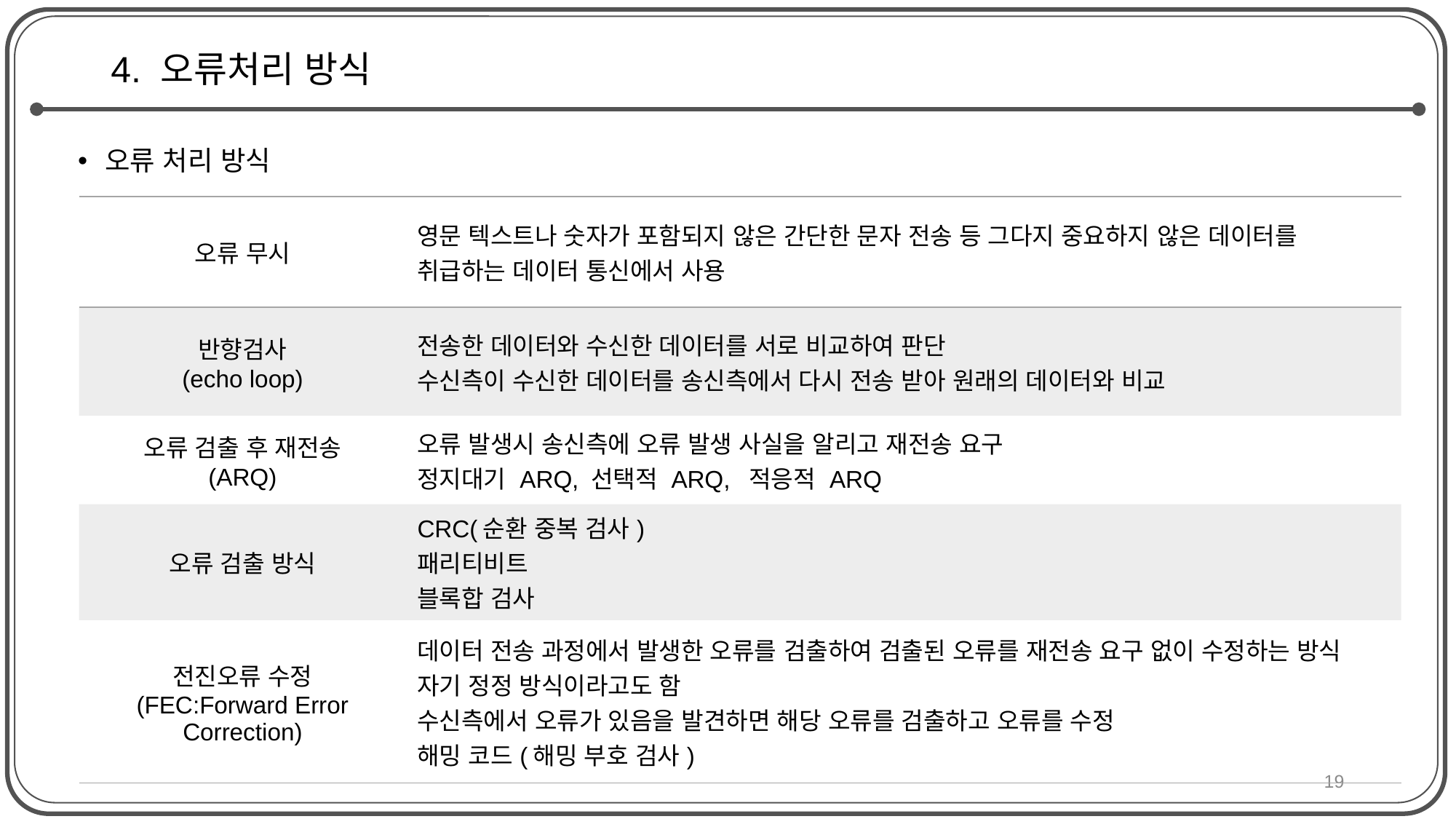

# 4. 오류처리 방식
오류 처리 방식

| 오류 무시 | 영문 텍스트나 숫자가 포함되지 않은 간단한 문자 전송 등 그다지 중요하지 않은 데이터를 취급하는 데이터 통신에서 사용 |
| --- | --- |
| 반향검사 (echo loop) | 전송한 데이터와 수신한 데이터를 서로 비교하여 판단 수신측이 수신한 데이터를 송신측에서 다시 전송 받아 원래의 데이터와 비교 |
| 오류 검출 후 재전송 (ARQ) | 오류 발생시 송신측에 오류 발생 사실을 알리고 재전송 요구 정지대기 ARQ, 선택적 ARQ, 적응적 ARQ |
| 오류 검출 방식 | CRC(순환 중복 검사) 패리티비트 블록합 검사 |
| 전진오류 수정 (FEC:Forward Error Correction) | 데이터 전송 과정에서 발생한 오류를 검출하여 검출된 오류를 재전송 요구 없이 수정하는 방식 자기 정정 방식이라고도 함 수신측에서 오류가 있음을 발견하면 해당 오류를 검출하고 오류를 수정 해밍 코드(해밍 부호 검사) |
19